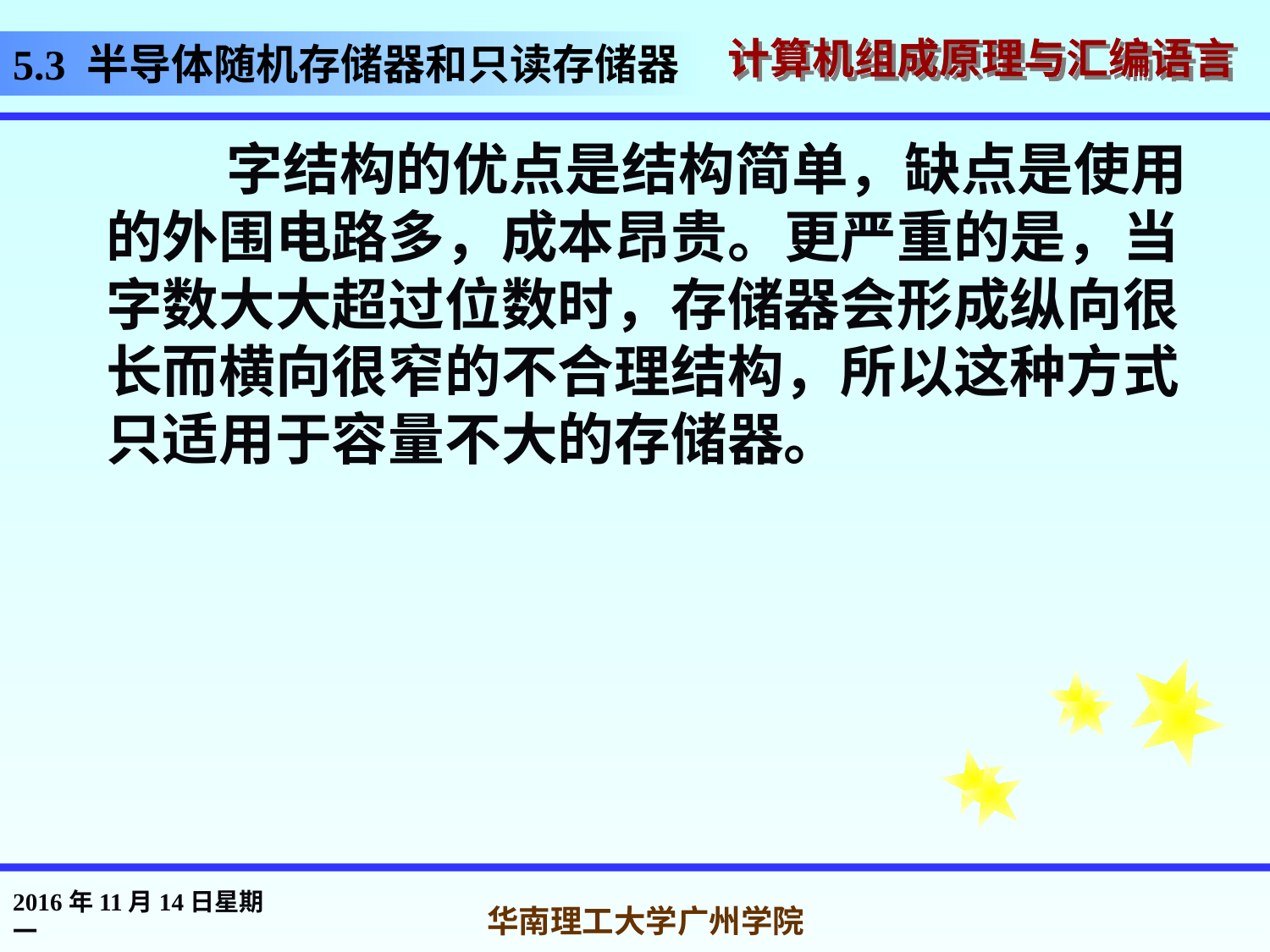

# 5.3 半导体随机存储器和只读存储器
            字结构的优点是结构简单，缺点是使用的外围电路多，成本昂贵。更严重的是，当字数大大超过位数时，存储器会形成纵向很长而横向很窄的不合理结构，所以这种方式只适用于容量不大的存储器。
2016年11月14日星期一
华南理工大学广州学院